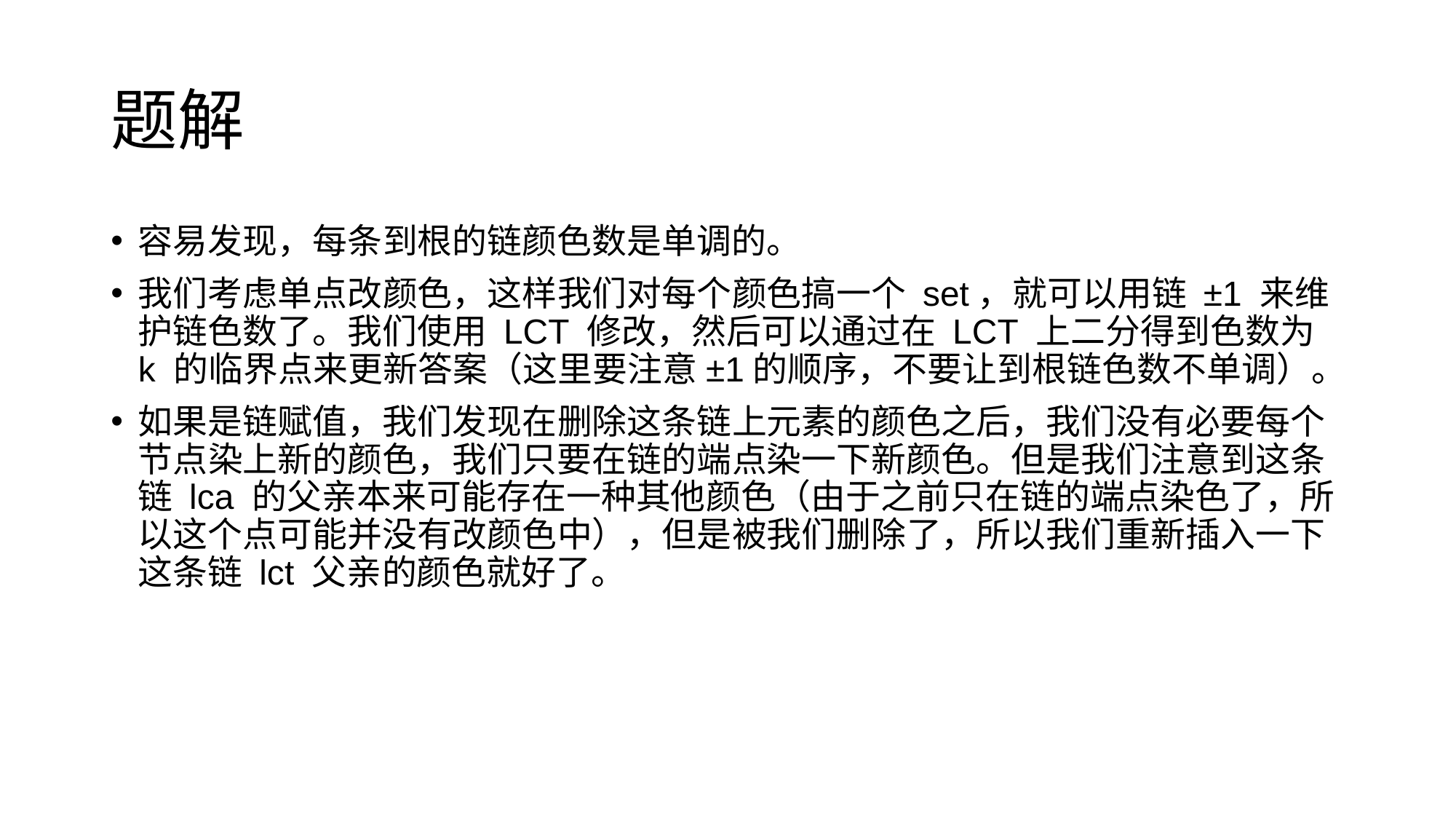

# 题解
容易发现，每条到根的链颜色数是单调的。
我们考虑单点改颜色，这样我们对每个颜色搞一个 set，就可以用链 ±1 来维护链色数了。我们使用 LCT 修改，然后可以通过在 LCT 上二分得到色数为 k 的临界点来更新答案（这里要注意±1的顺序，不要让到根链色数不单调）。
如果是链赋值，我们发现在删除这条链上元素的颜色之后，我们没有必要每个节点染上新的颜色，我们只要在链的端点染一下新颜色。但是我们注意到这条链 lca 的父亲本来可能存在一种其他颜色（由于之前只在链的端点染色了，所以这个点可能并没有改颜色中），但是被我们删除了，所以我们重新插入一下这条链 lct 父亲的颜色就好了。